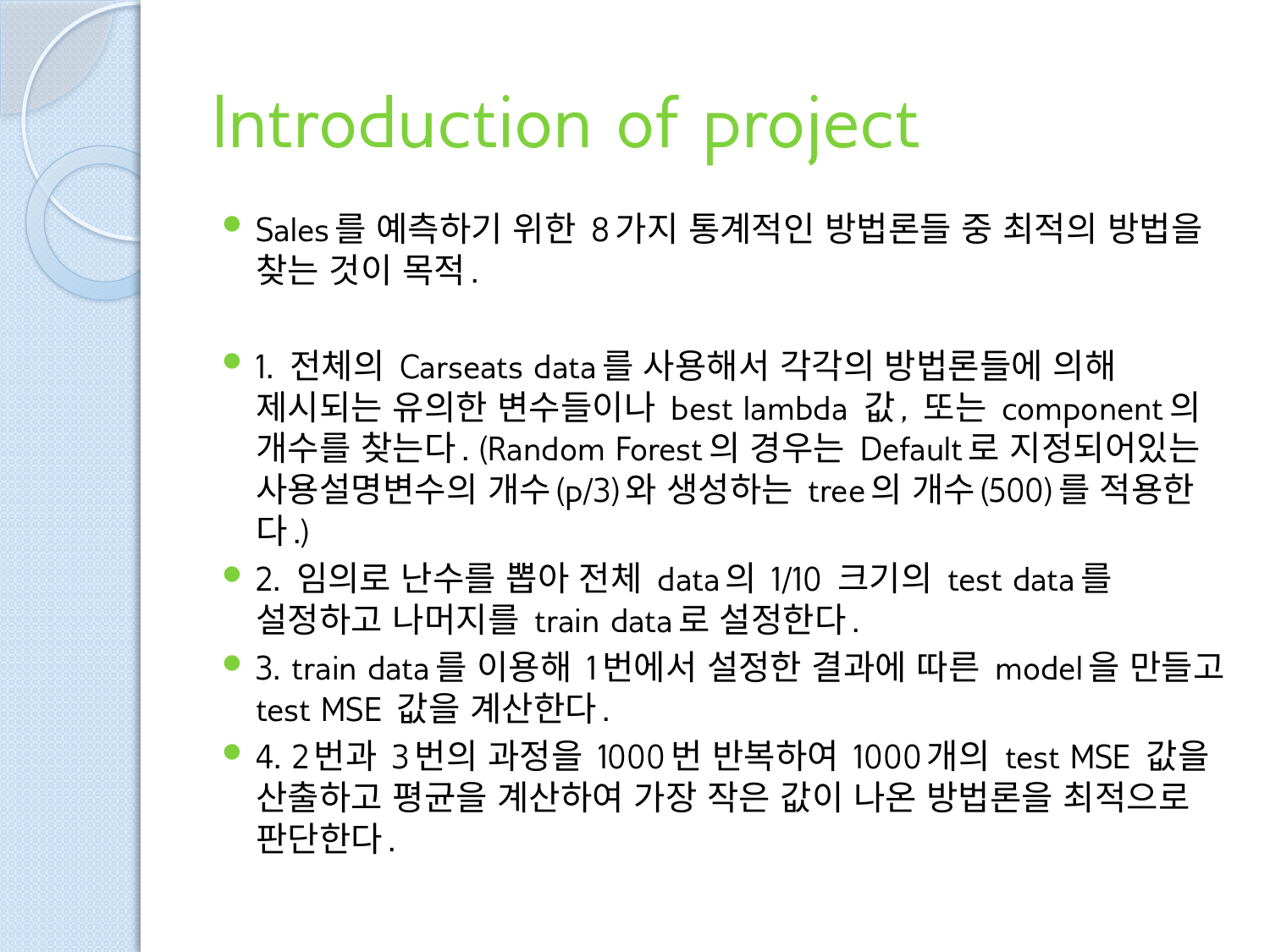

# Introduction of project
Sales를 예측하기 위한 8가지 통계적인 방법론들 중 최적의 방법을 찾는 것이 목적.

1. 전체의 Carseats data를 사용해서 각각의 방법론들에 의해 제시되는 유의한 변수들이나 best lambda 값, 또는 component의 개수를 찾는다. (Random Forest의 경우는 Default로 지정되어있는 사용설명변수의 개수(p/3)와 생성하는 tree의 개수(500)를 적용한다.)
2. 임의로 난수를 뽑아 전체 data의 1/10 크기의 test data를 설정하고 나머지를 train data로 설정한다.
3. train data를 이용해 1번에서 설정한 결과에 따른 model을 만들고 test MSE 값을 계산한다.
4. 2번과 3번의 과정을 1000번 반복하여 1000개의 test MSE 값을 산출하고 평균을 계산하여 가장 작은 값이 나온 방법론을 최적으로 판단한다.